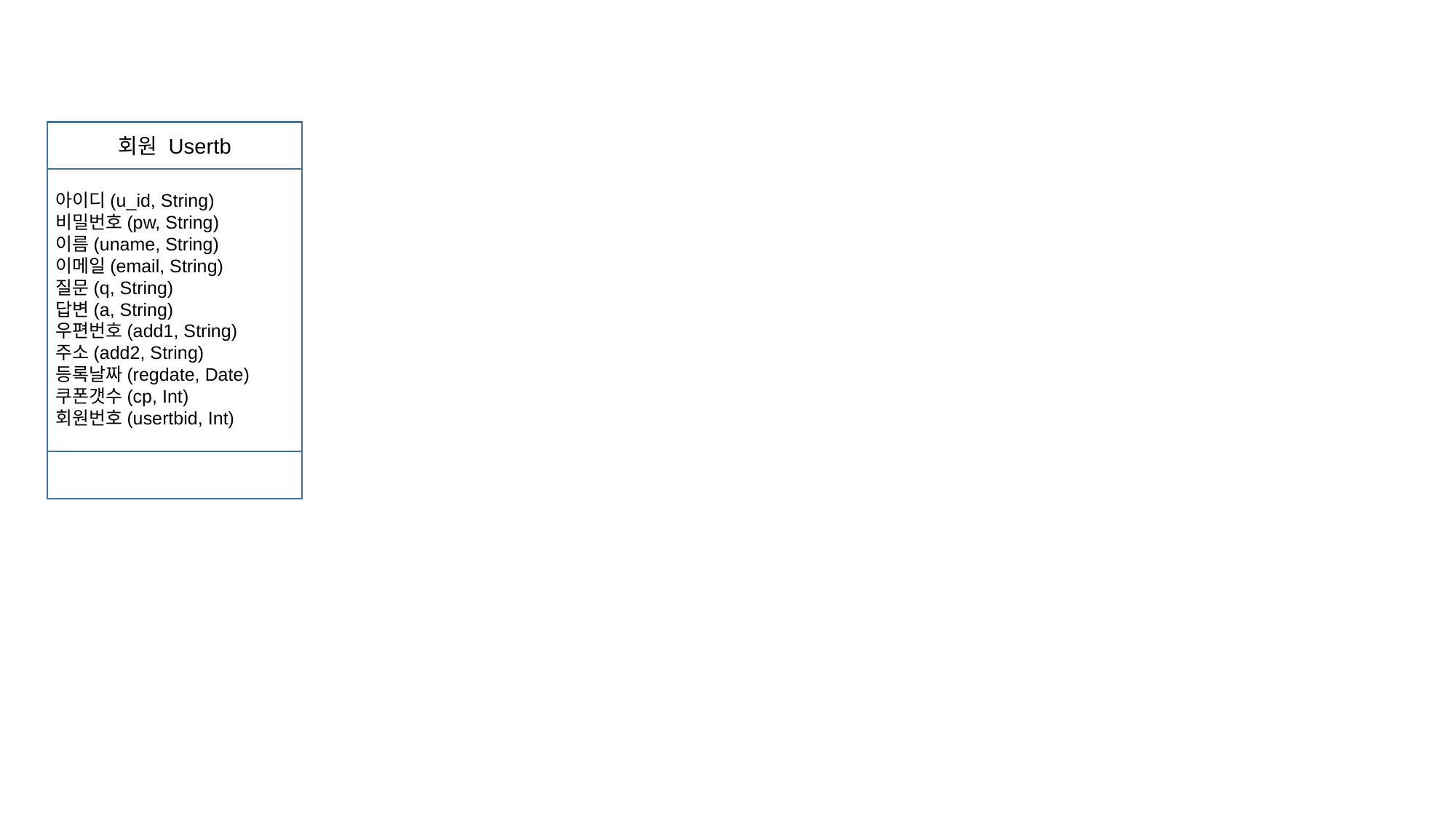

회원 Usertb

아이디(u_id, String)
비밀번호(pw, String)
이름(uname, String)
이메일(email, String)
질문(q, String)
답변(a, String)
우편번호(add1, String)
주소(add2, String)
등록날짜(regdate, Date)
쿠폰갯수(cp, Int)
회원번호(usertbid, Int)